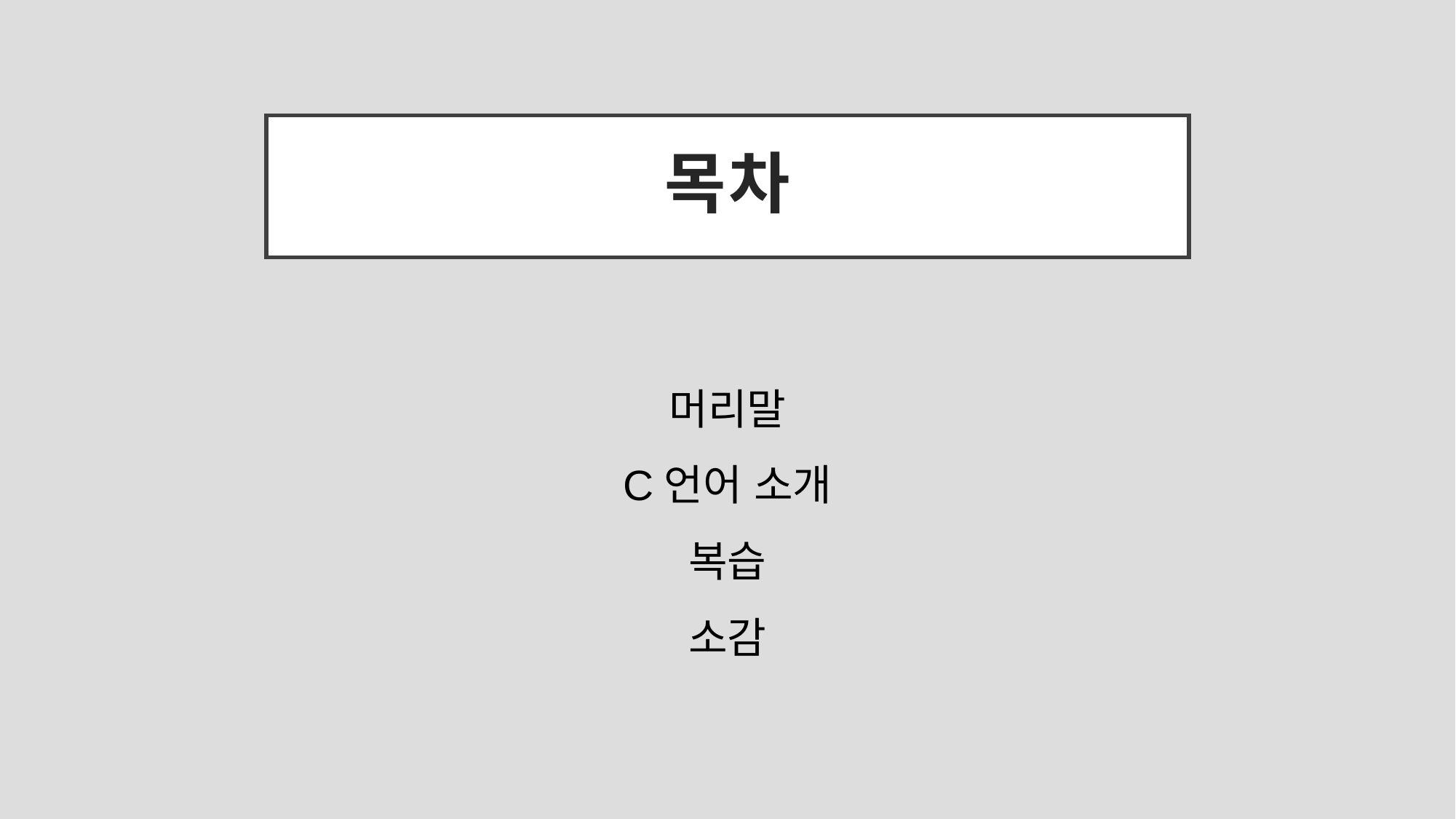

# 목차
머리말
C언어 소개
복습
소감